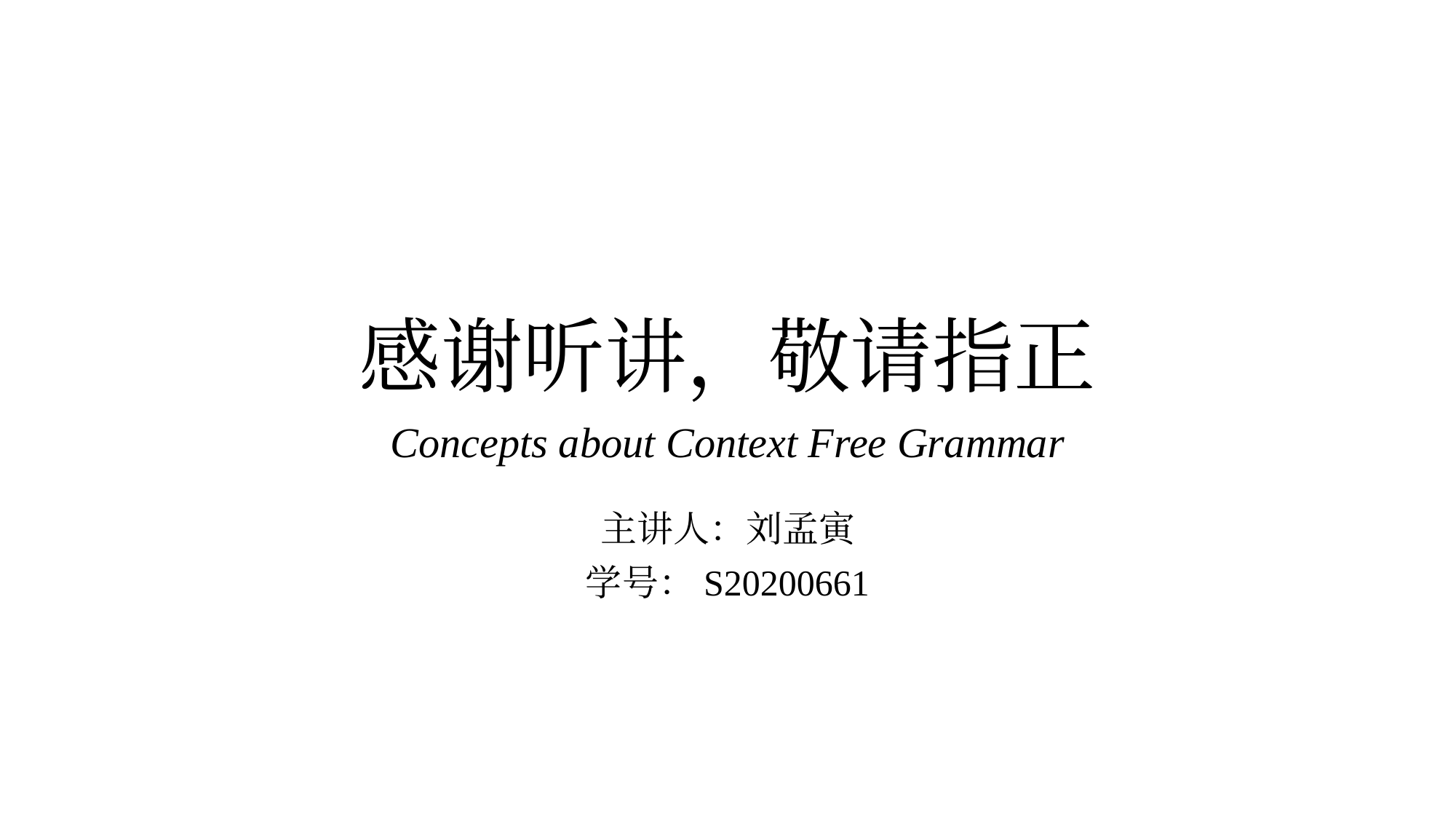

# 感谢听讲，敬请指正
Concepts about Context Free Grammar
主讲人：刘孟寅
学号：S20200661